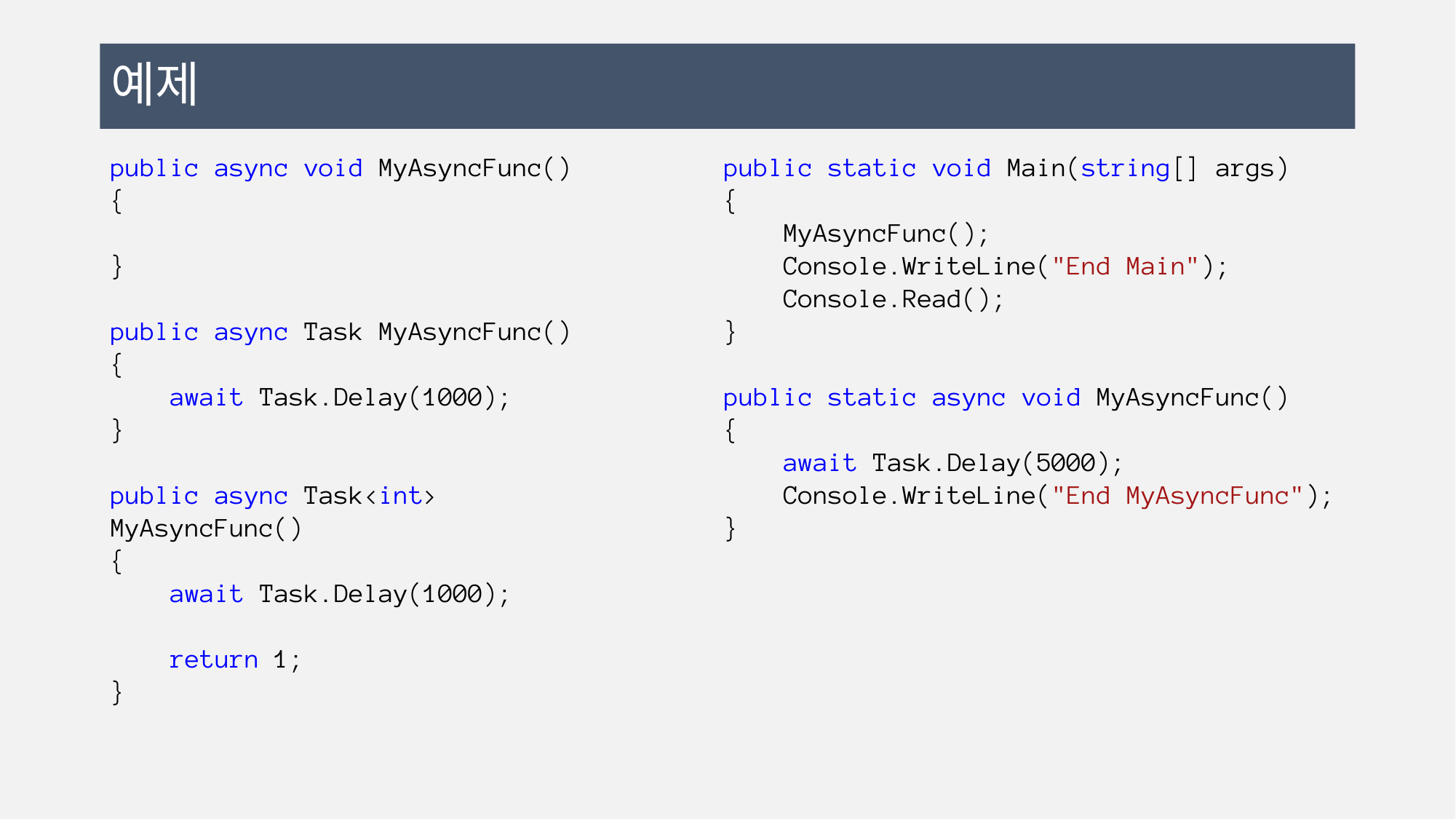

# 예제

public async void MyAsyncFunc()
{

}

public async Task MyAsyncFunc()
{
    await Task.Delay(1000);
}

public async Task<int> MyAsyncFunc()
{
    await Task.Delay(1000);

    return 1;
}
public static void Main(string[] args)
{
    MyAsyncFunc();
    Console.WriteLine("End Main");
    Console.Read();
}

public static async void MyAsyncFunc()
{
    await Task.Delay(5000);
    Console.WriteLine("End MyAsyncFunc");
}